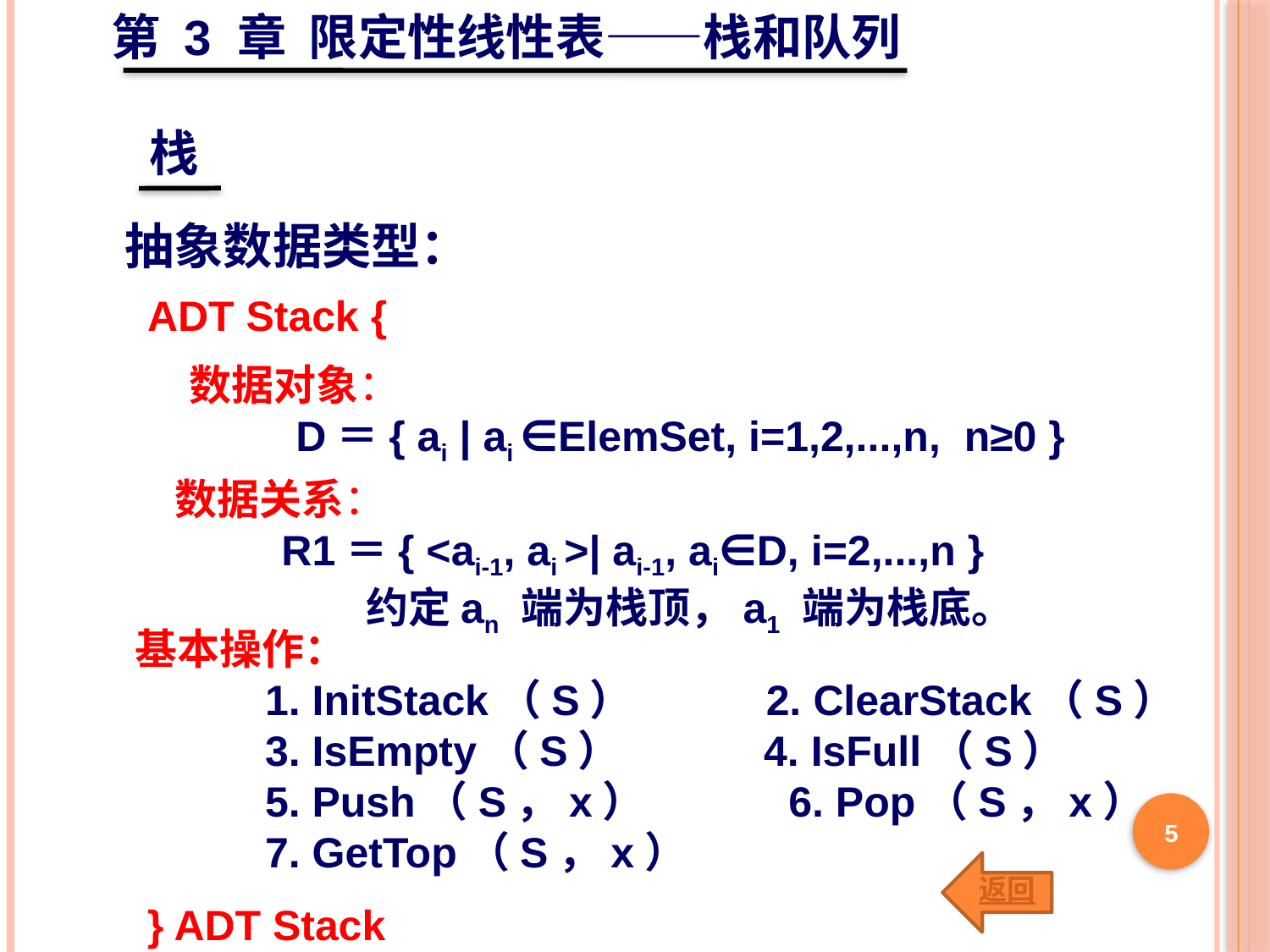

第 3 章  限定性线性表——栈和队列
栈
抽象数据类型：
ADT Stack {

} ADT Stack
数据对象：
         D＝{ ai | ai ∈ElemSet, i=1,2,...,n,  n≥0 }
数据关系：
         R1＝{ <ai-1, ai >| ai-1, ai∈D, i=2,...,n }
                   约定an 端为栈顶，a1 端为栈底。
基本操作：
           1. InitStack（S）             2. ClearStack（S）
           3. IsEmpty（S）              4. IsFull（S）
           5. Push（S，x）              6. Pop（S，x）
           7. GetTop（S，x）
5
返回